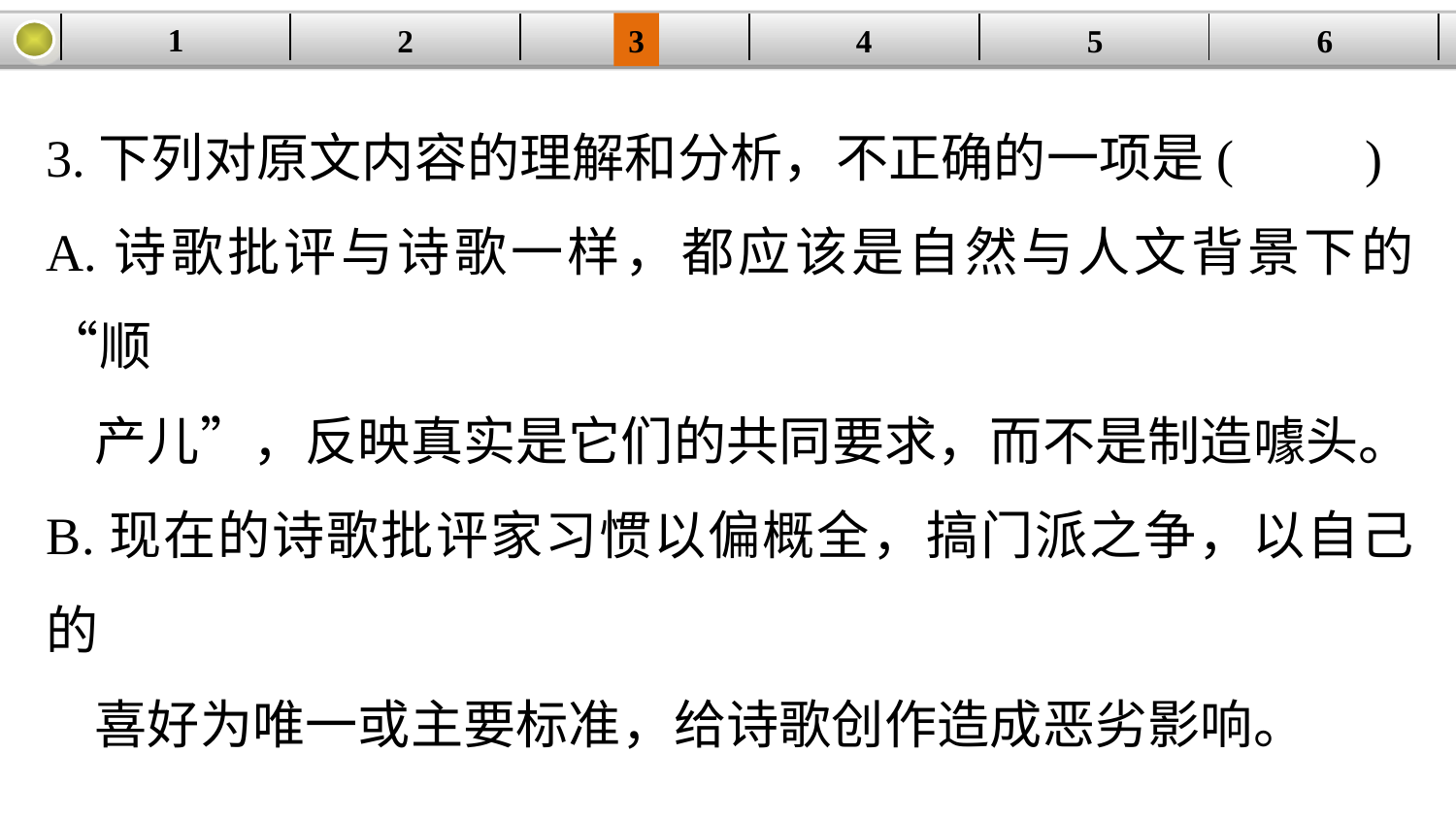

1
3
4
5
6
2
|  |  |  |  |  |  |
| --- | --- | --- | --- | --- | --- |

3.下列对原文内容的理解和分析，不正确的一项是(　　)
A.诗歌批评与诗歌一样，都应该是自然与人文背景下的“顺
   产儿”，反映真实是它们的共同要求，而不是制造噱头。
B.现在的诗歌批评家习惯以偏概全，搞门派之争，以自己的
   喜好为唯一或主要标准，给诗歌创作造成恶劣影响。